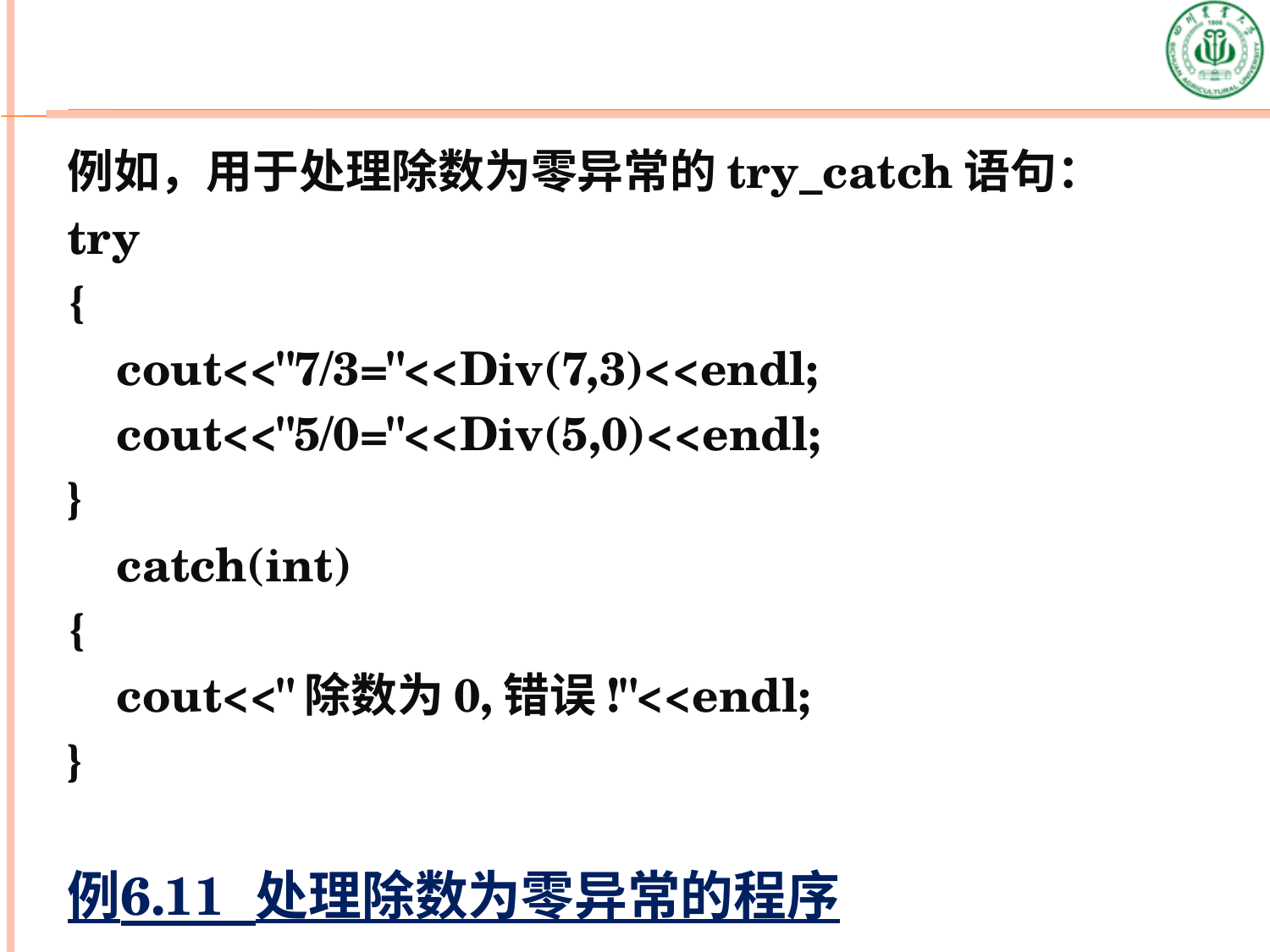

例如，用于处理除数为零异常的try_catch语句：
try
{
	 cout<<"7/3="<<Div(7,3)<<endl;
	 cout<<"5/0="<<Div(5,0)<<endl;
}
	 catch(int)
{
	 cout<<"除数为0,错误!"<<endl;
}

例6.11  处理除数为零异常的程序